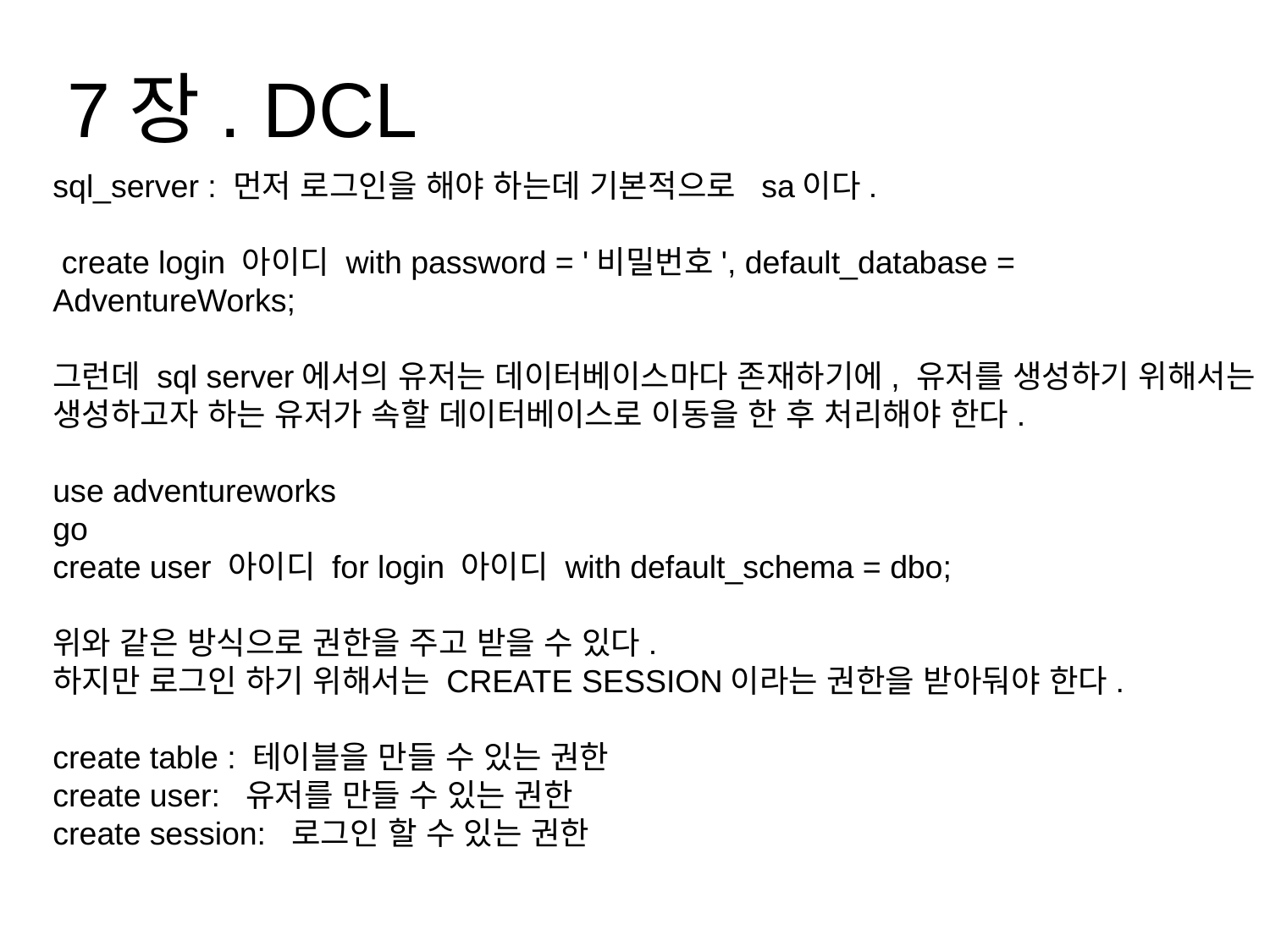

7장. DCL
sql_server : 먼저 로그인을 해야 하는데 기본적으로  sa이다.

 create login 아이디 with password = '비밀번호', default_database = AdventureWorks;

그런데 sql server에서의 유저는 데이터베이스마다 존재하기에, 유저를 생성하기 위해서는 생성하고자 하는 유저가 속할 데이터베이스로 이동을 한 후 처리해야 한다.

use adventureworks
go
create user 아이디 for login 아이디 with default_schema = dbo;

위와 같은 방식으로 권한을 주고 받을 수 있다.
하지만 로그인 하기 위해서는 CREATE SESSION이라는 권한을 받아둬야 한다.

create table : 테이블을 만들 수 있는 권한
create user:  유저를 만들 수 있는 권한
create session:  로그인 할 수 있는 권한